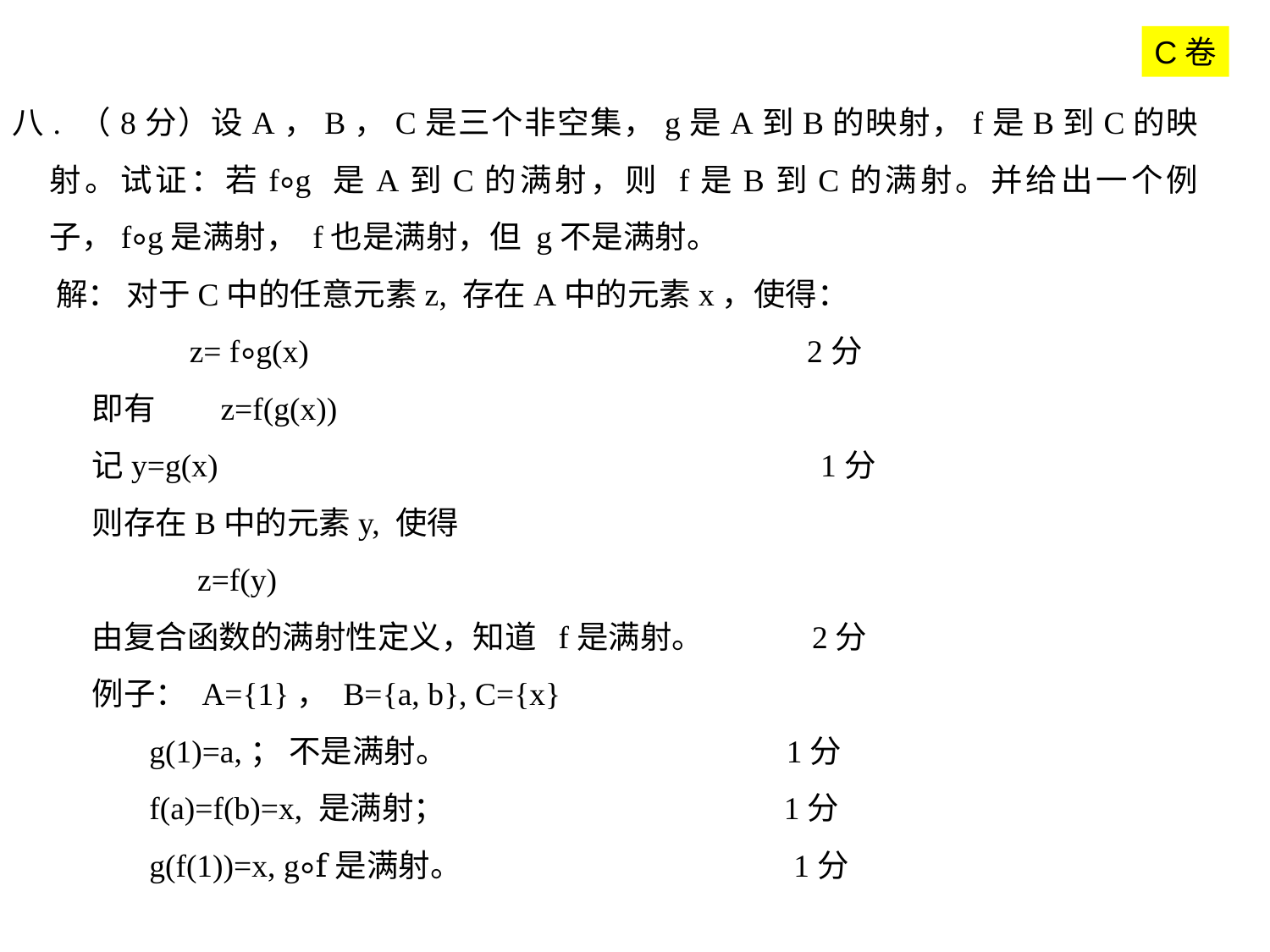

C卷
八. （8分）设A，B，C是三个非空集，g是A到B的映射，f是B到C的映射。试证：若f∘g 是A到C的满射，则 f是B到C的满射。并给出一个例子，f∘g是满射， f也是满射，但 g不是满射。
     解： 对于C中的任意元素z, 存在A中的元素x，使得：
                      z= f∘g(x)                                                              2分
          即有        z=f(g(x))
          记y=g(x)                                                                           1分
          则存在B中的元素y, 使得
                       z=f(y)
          由复合函数的满射性定义，知道  f是满射。              2分
          例子： A={1}， B={a, b}, C={x}
                 g(1)=a,； 不是满射。                                              1分
                 f(a)=f(b)=x, 是满射；                                              1分
                 g(f(1))=x, g∘f是满射。                                             1分